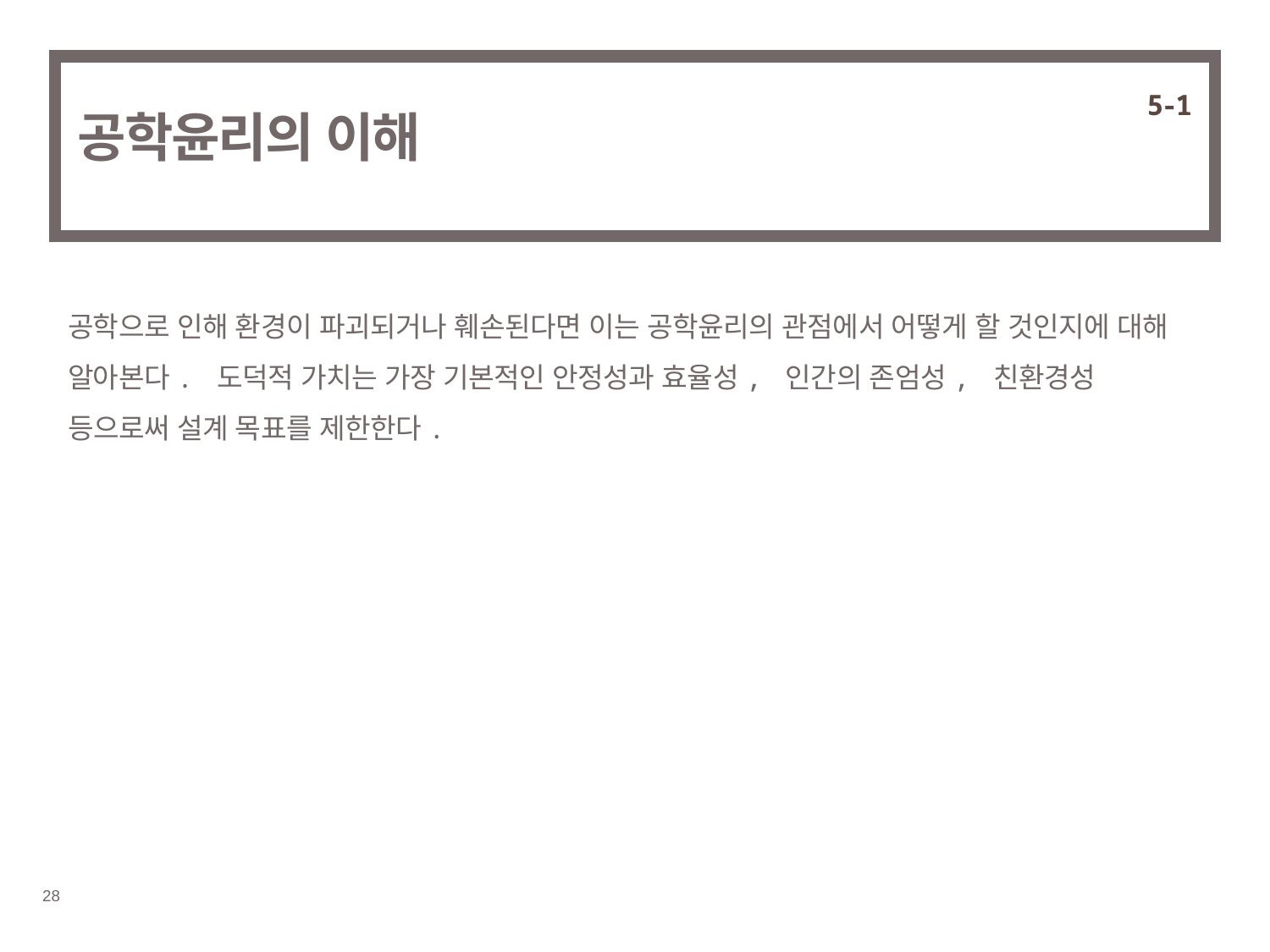

5-1

# 공학윤리의 이해
공학으로 인해 환경이 파괴되거나 훼손된다면 이는 공학윤리의 관점에서 어떻게 할 것인지에 대해 알아본다. 도덕적 가치는 가장 기본적인 안정성과 효율성, 인간의 존엄성, 친환경성 등으로써 설계 목표를 제한한다.